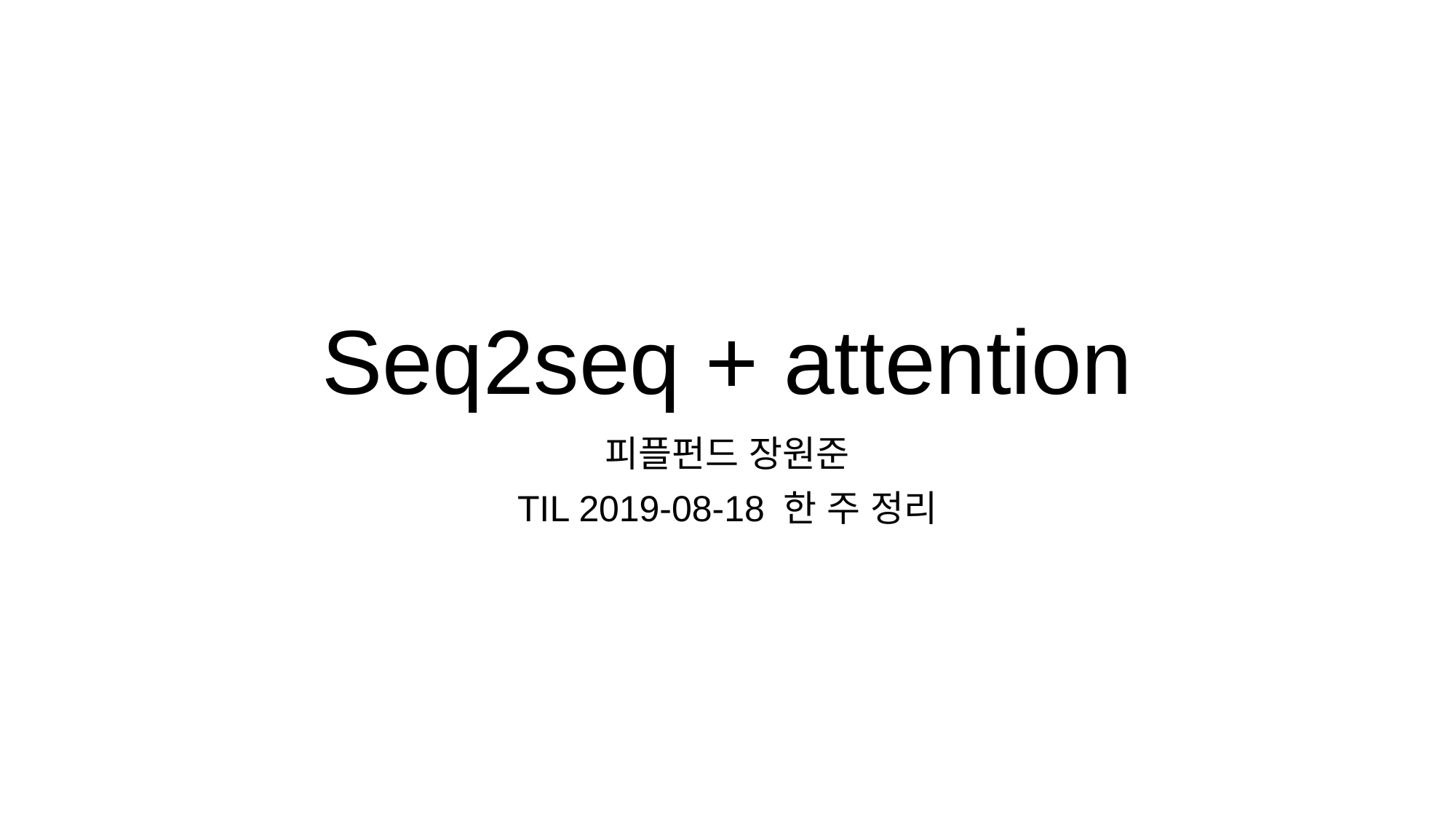

# Seq2seq + attention
피플펀드 장원준
TIL 2019-08-18 한 주 정리